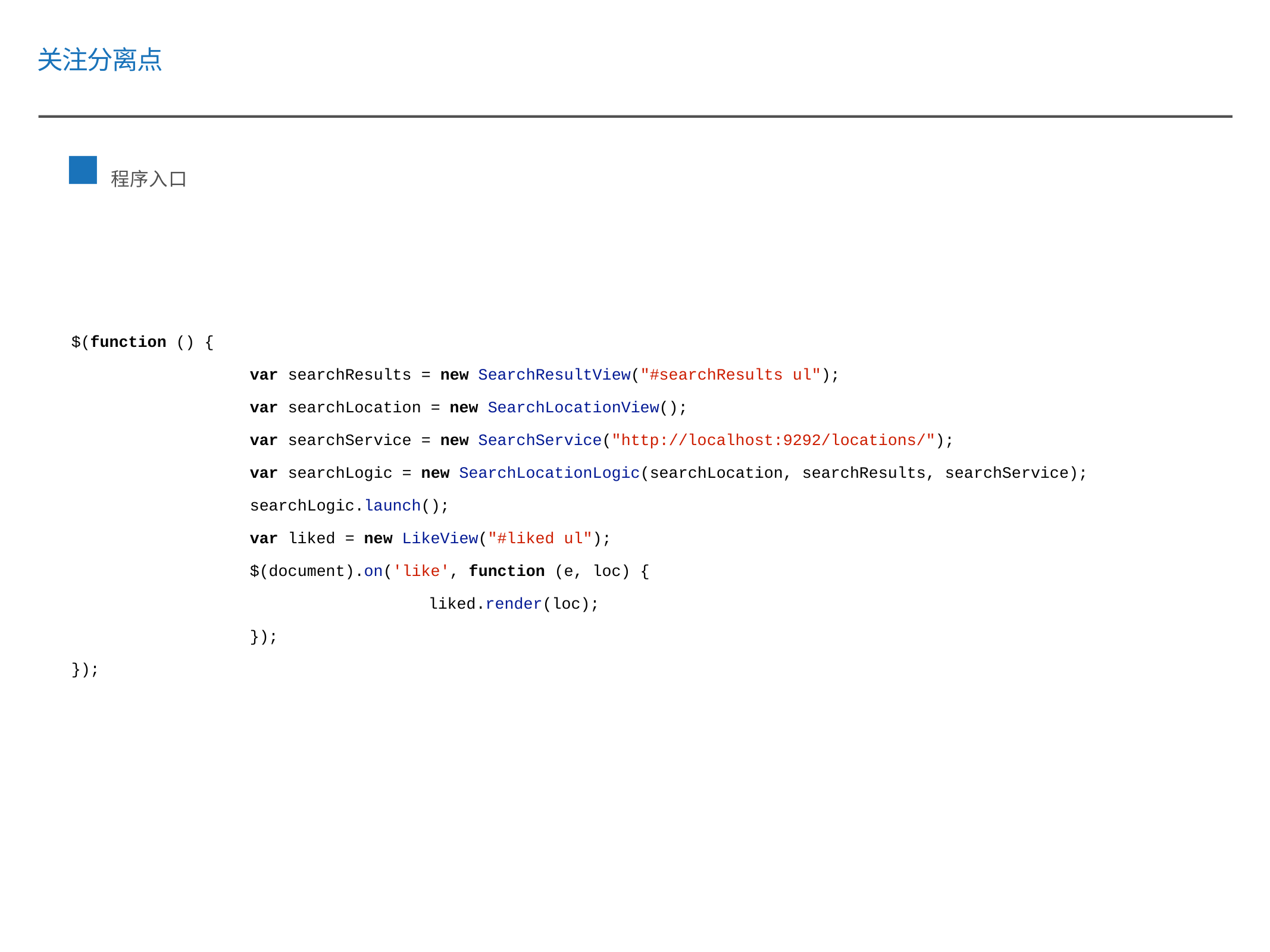

关注分离点
程序入口
$(function () {
		var searchResults = new SearchResultView("#searchResults ul");
		var searchLocation = new SearchLocationView();
		var searchService = new SearchService("http://localhost:9292/locations/");
		var searchLogic = new SearchLocationLogic(searchLocation, searchResults, searchService);
		searchLogic.launch();
		var liked = new LikeView("#liked ul");
		$(document).on('like', function (e, loc) {
				liked.render(loc);
		});
});